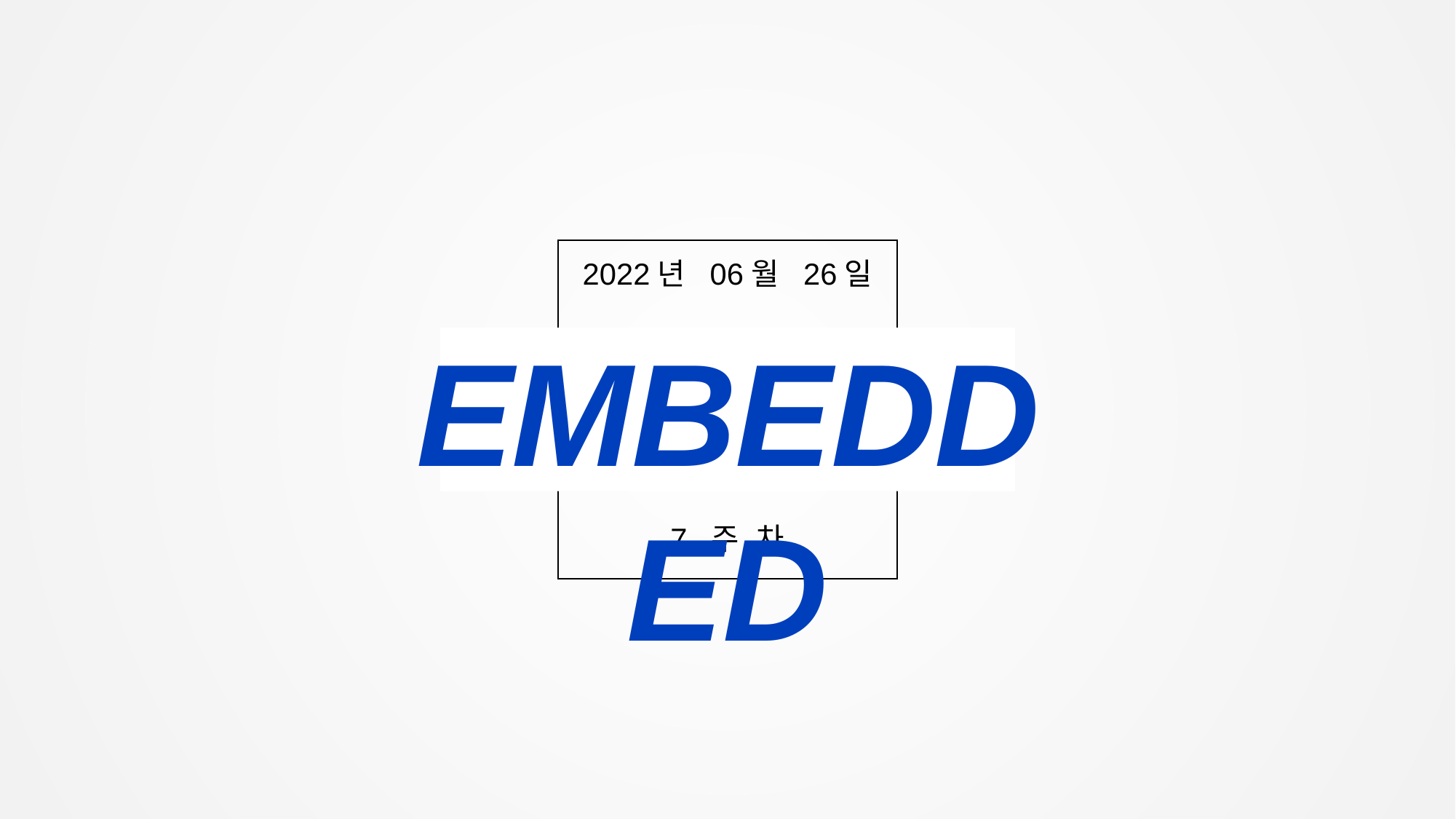

2022년  06월  26일
EMBEDDED

7  주  차